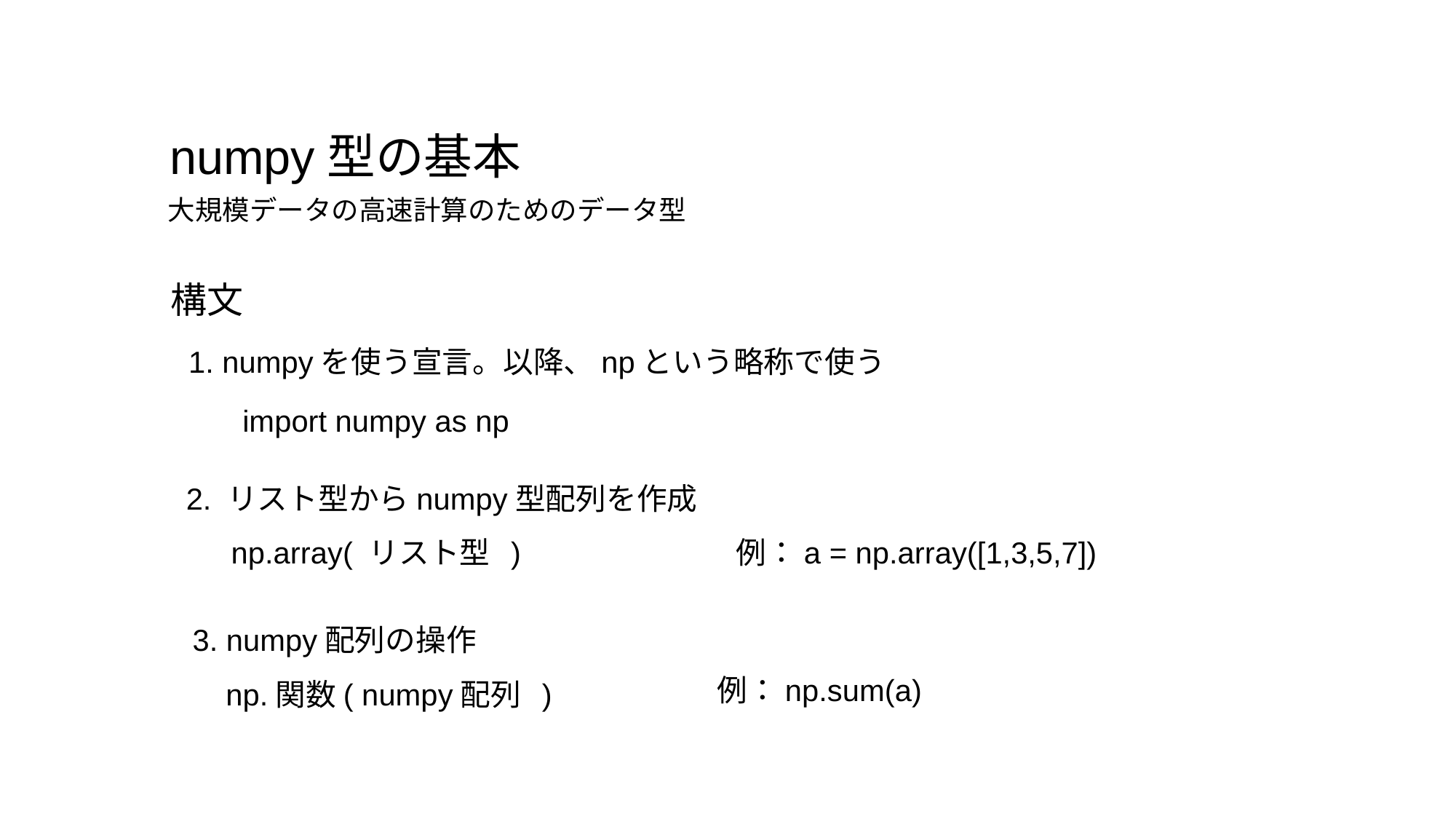

numpy型の基本
大規模データの高速計算のためのデータ型
構文
1. numpyを使う宣言。以降、npという略称で使う
import numpy as np
2. リスト型からnumpy型配列を作成
np.array( リスト型  )
例：a = np.array([1,3,5,7])
3. numpy配列の操作
例：np.sum(a)
np.関数( numpy配列  )